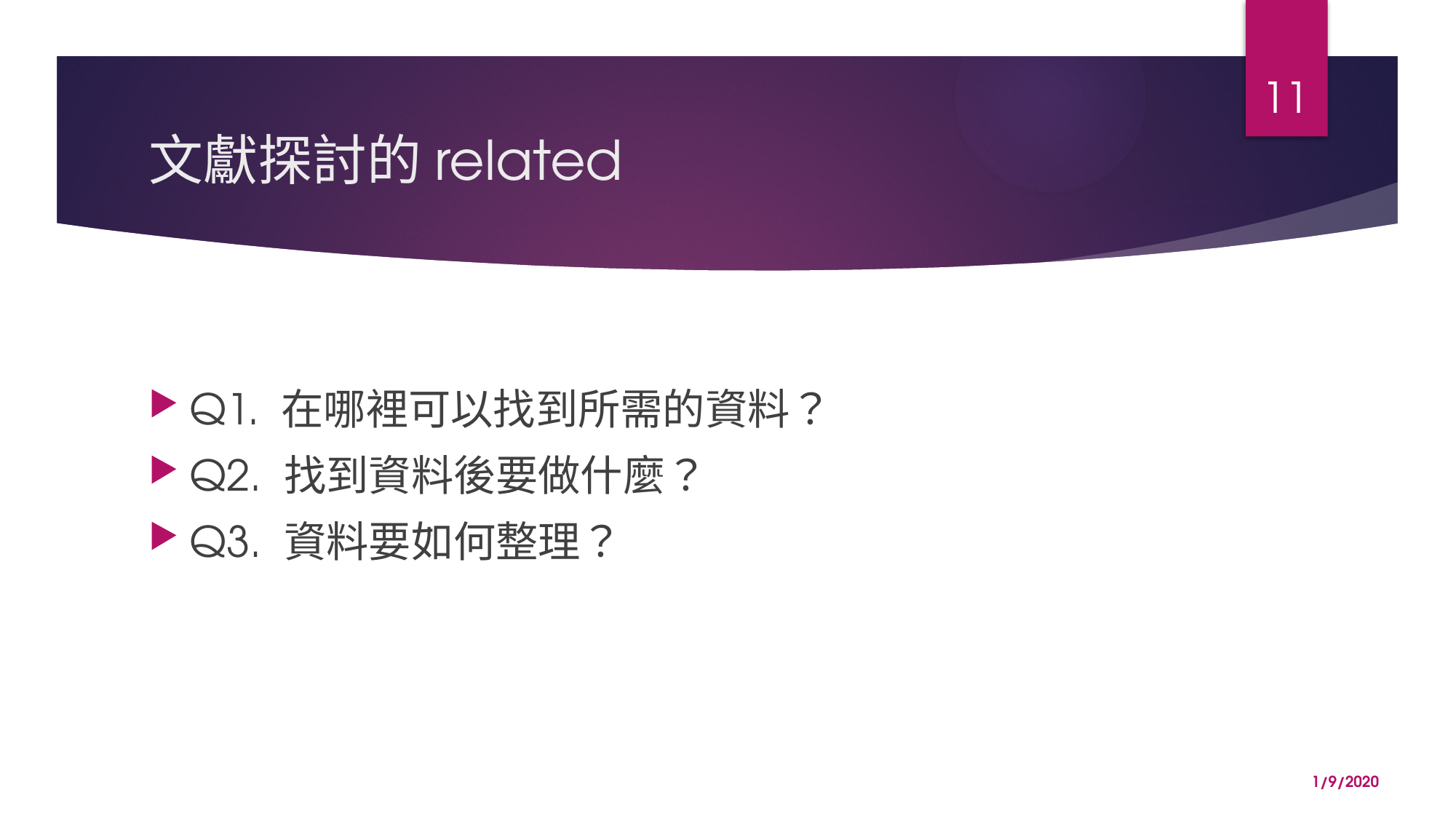

11
# 文獻探討的related

Q1. 在哪裡可以找到所需的資料？
Q2. 找到資料後要做什麼？
Q3. 資料要如何整理？

1/9/2020